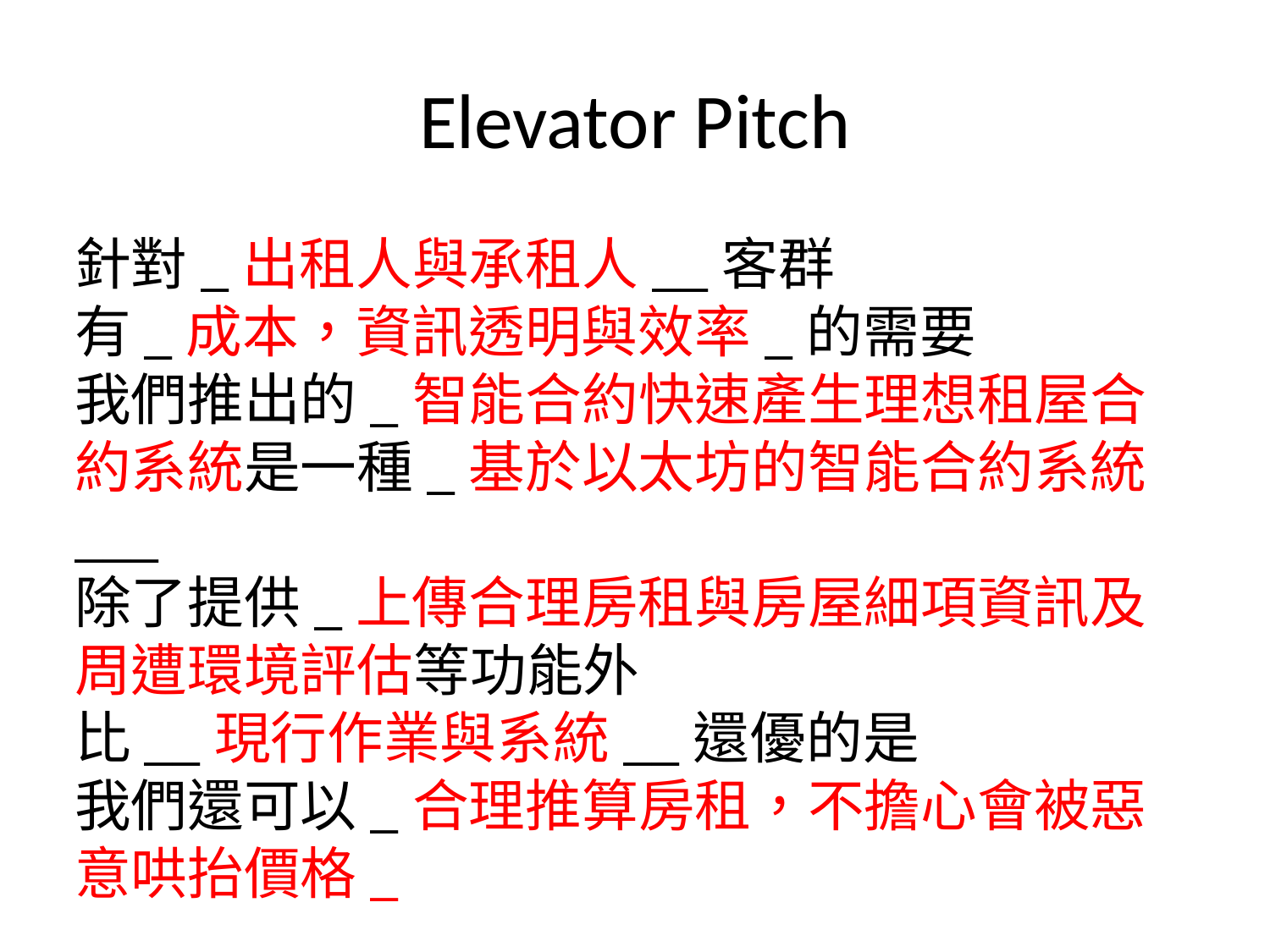

Elevator Pitch
針對_出租人與承租人__客群
有_成本，資訊透明與效率_的需要
我們推出的_智能合約快速產生理想租屋合約系統是一種_基於以太坊的智能合約系統___
除了提供_上傳合理房租與房屋細項資訊及周遭環境評估等功能外
比__現行作業與系統__還優的是
我們還可以_合理推算房租，不擔心會被惡意哄抬價格_